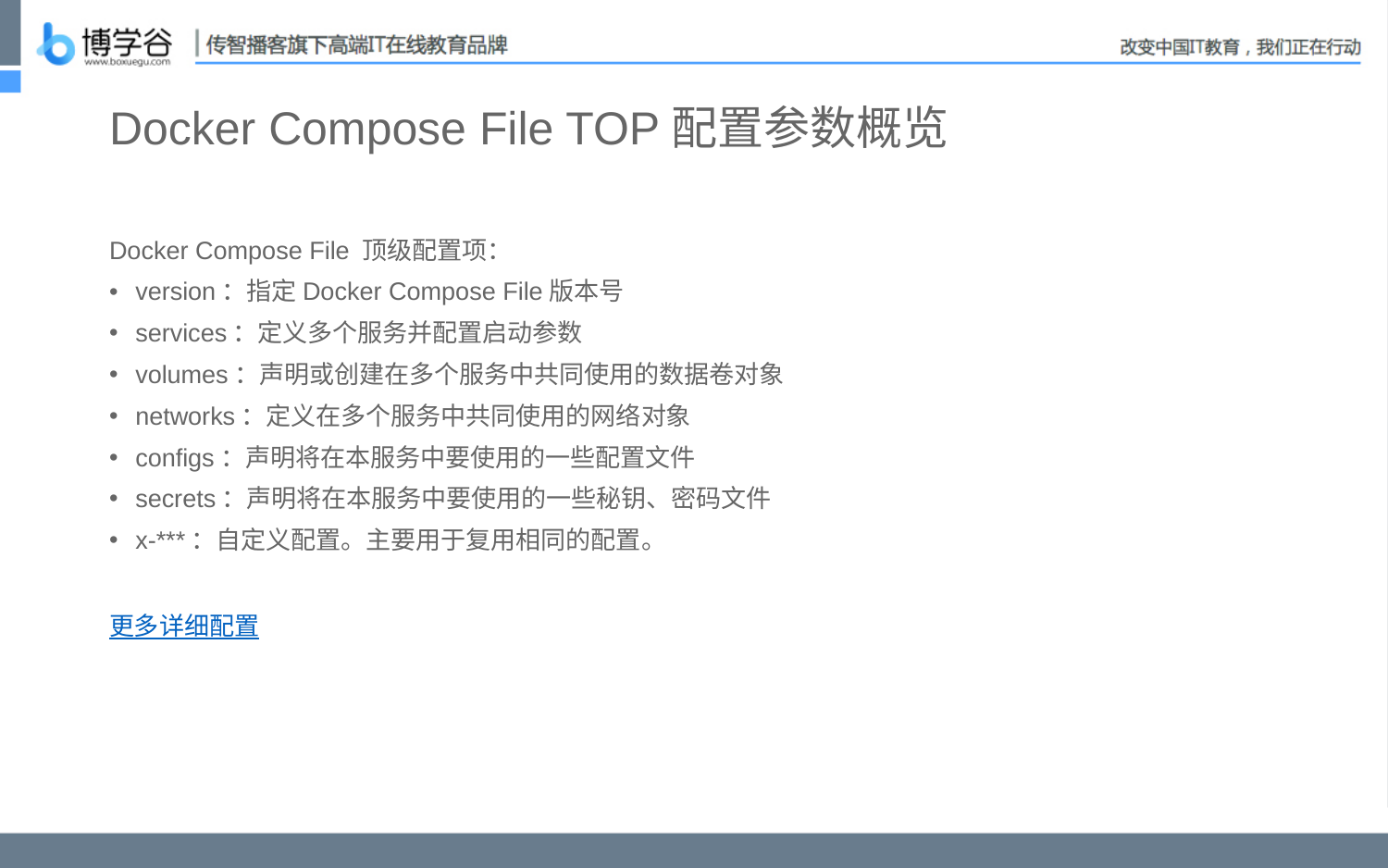

# Docker Compose File TOP配置参数概览
Docker Compose File 顶级配置项：
version：指定Docker Compose File版本号
services：定义多个服务并配置启动参数
volumes：声明或创建在多个服务中共同使用的数据卷对象
networks：定义在多个服务中共同使用的网络对象
configs：声明将在本服务中要使用的一些配置文件
secrets：声明将在本服务中要使用的一些秘钥、密码文件
x-***：自定义配置。主要用于复用相同的配置。

更多详细配置